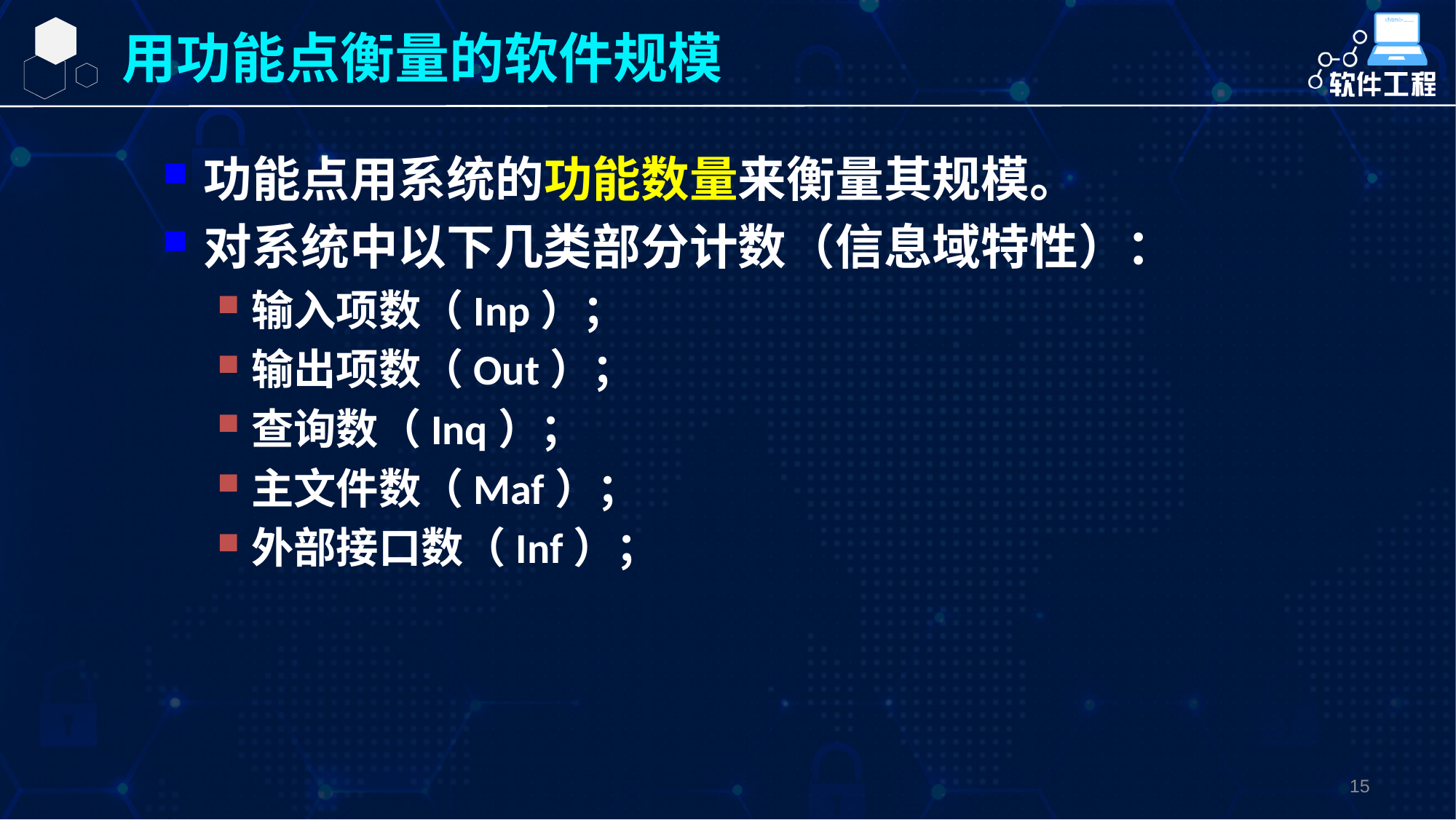

15
用功能点衡量的软件规模
功能点用系统的功能数量来衡量其规模。
对系统中以下几类部分计数（信息域特性）：
输入项数（Inp）；
输出项数（Out）；
查询数（Inq）；
主文件数（Maf）；
外部接口数（Inf）；